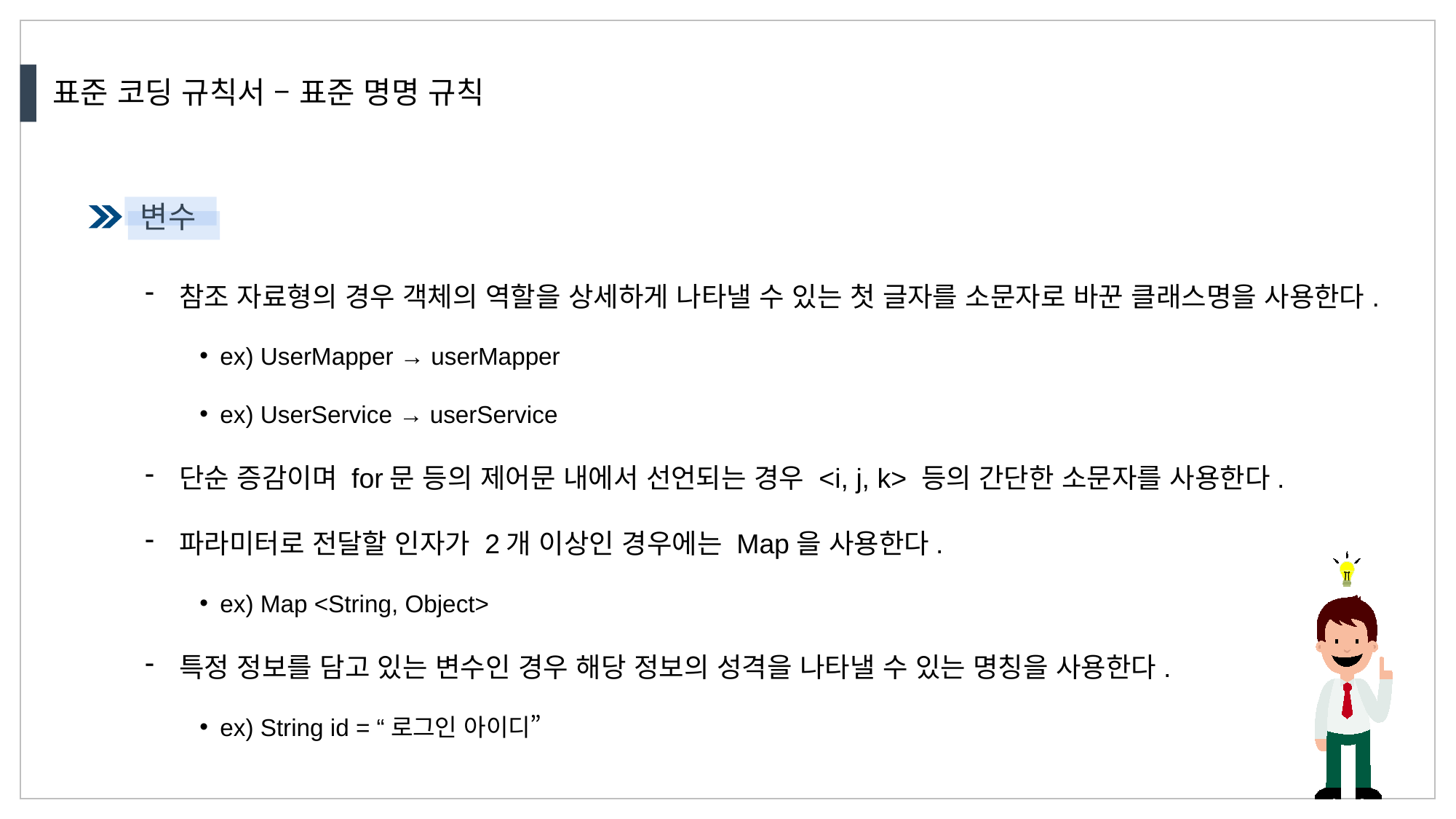

표준 코딩 규칙서 – 표준 명명 규칙
변수

참조 자료형의 경우 객체의 역할을 상세하게 나타낼 수 있는 첫 글자를 소문자로 바꾼 클래스명을 사용한다.
ex) UserMapper → userMapper
ex) UserService → userService
단순 증감이며 for문 등의 제어문 내에서 선언되는 경우 <i, j, k> 등의 간단한 소문자를 사용한다.
파라미터로 전달할 인자가 2개 이상인 경우에는 Map을 사용한다.
ex) Map <String, Object>
특정 정보를 담고 있는 변수인 경우 해당 정보의 성격을 나타낼 수 있는 명칭을 사용한다.
ex) String id = “로그인 아이디”